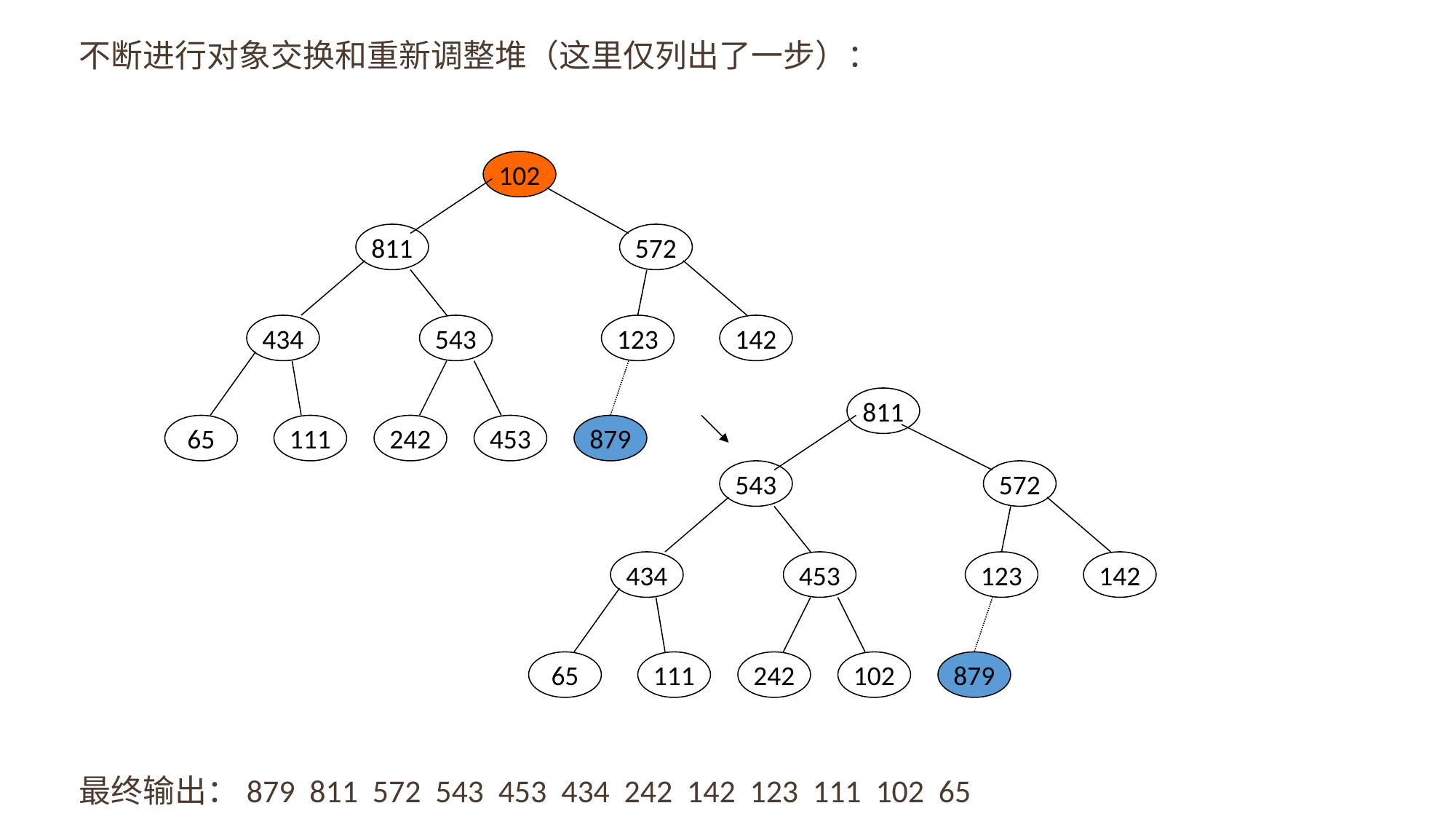

不断进行对象交换和重新调整堆（这里仅列出了一步）：

最终输出：879  811  572  543  453  434  242  142  123  111  102  65
102

811
572

434
543
123
142

811
65
111
242
453
879

543
572

434
453
123
142

65
111
242
102
879